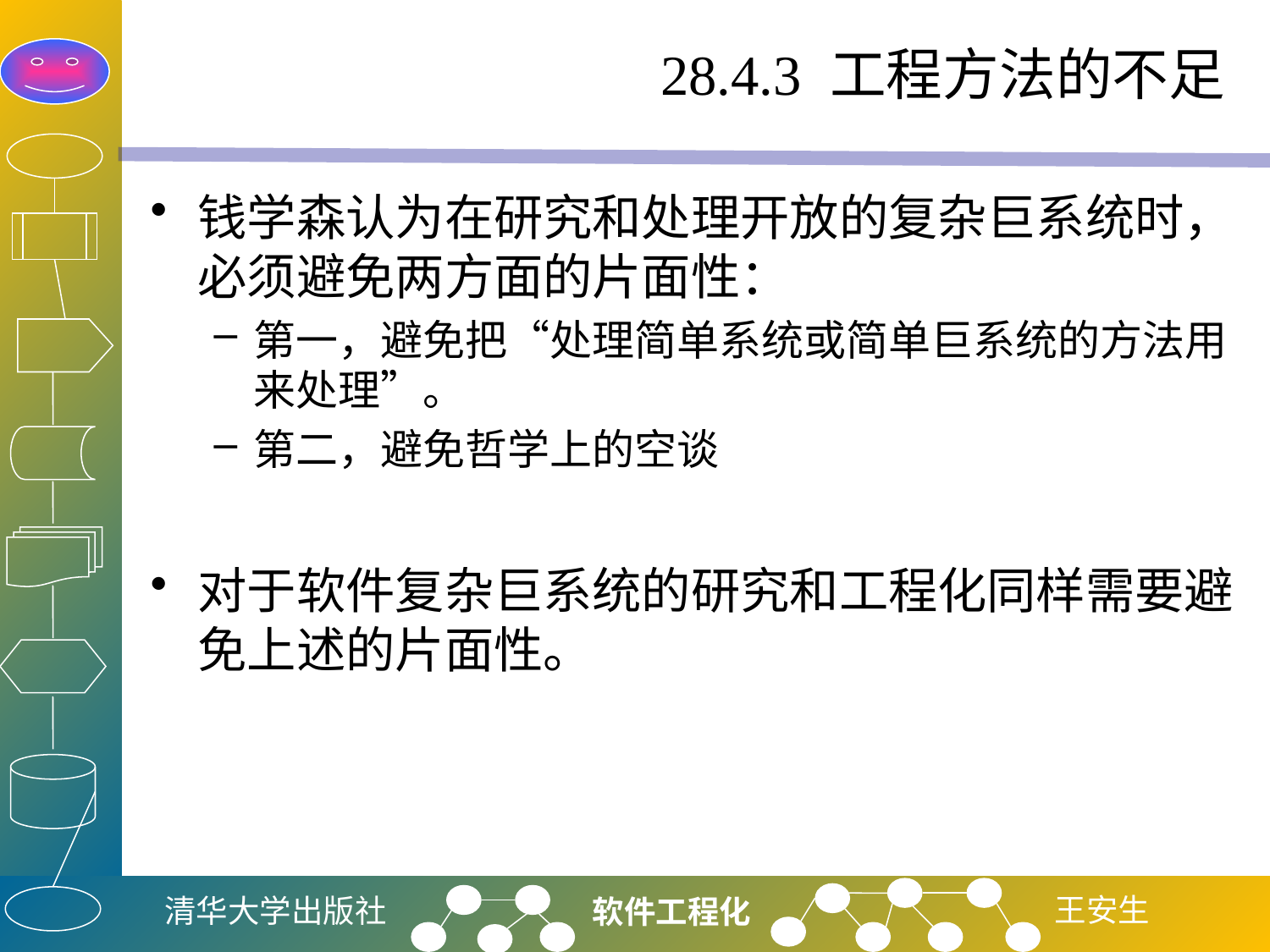

# 28.4.3 工程方法的不足
钱学森认为在研究和处理开放的复杂巨系统时，必须避免两方面的片面性：
第一，避免把“处理简单系统或简单巨系统的方法用来处理”。
第二，避免哲学上的空谈

对于软件复杂巨系统的研究和工程化同样需要避免上述的片面性。